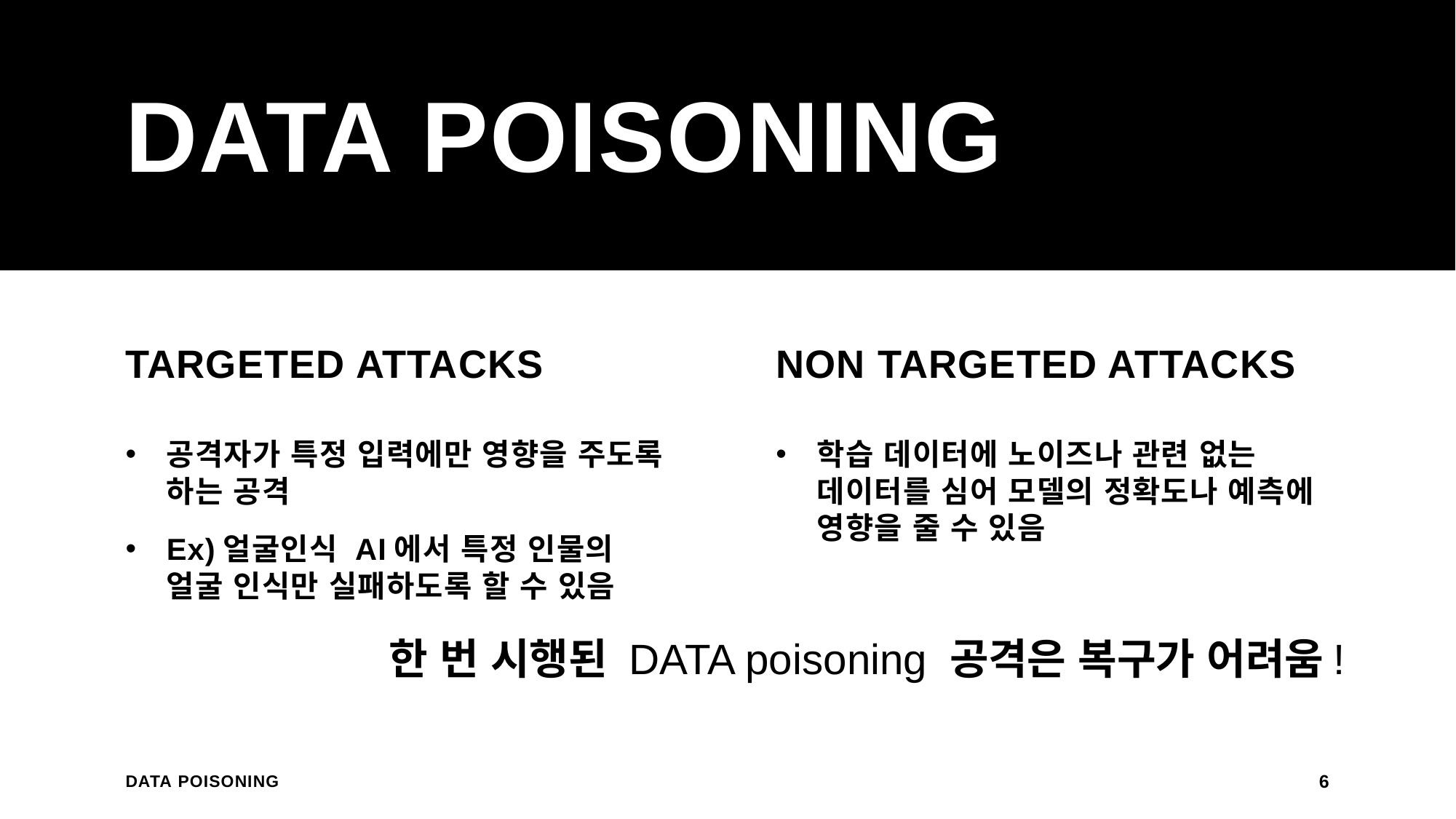

# Data poisoning
Targeted Attacks
non targeted attacks
공격자가 특정 입력에만 영향을 주도록 하는 공격
Ex)얼굴인식 AI에서 특정 인물의 얼굴 인식만 실패하도록 할 수 있음
학습 데이터에 노이즈나 관련 없는 데이터를 심어 모델의 정확도나 예측에 영향을 줄 수 있음
한 번 시행된 DATA poisoning 공격은 복구가 어려움!
DATA POISONING
6